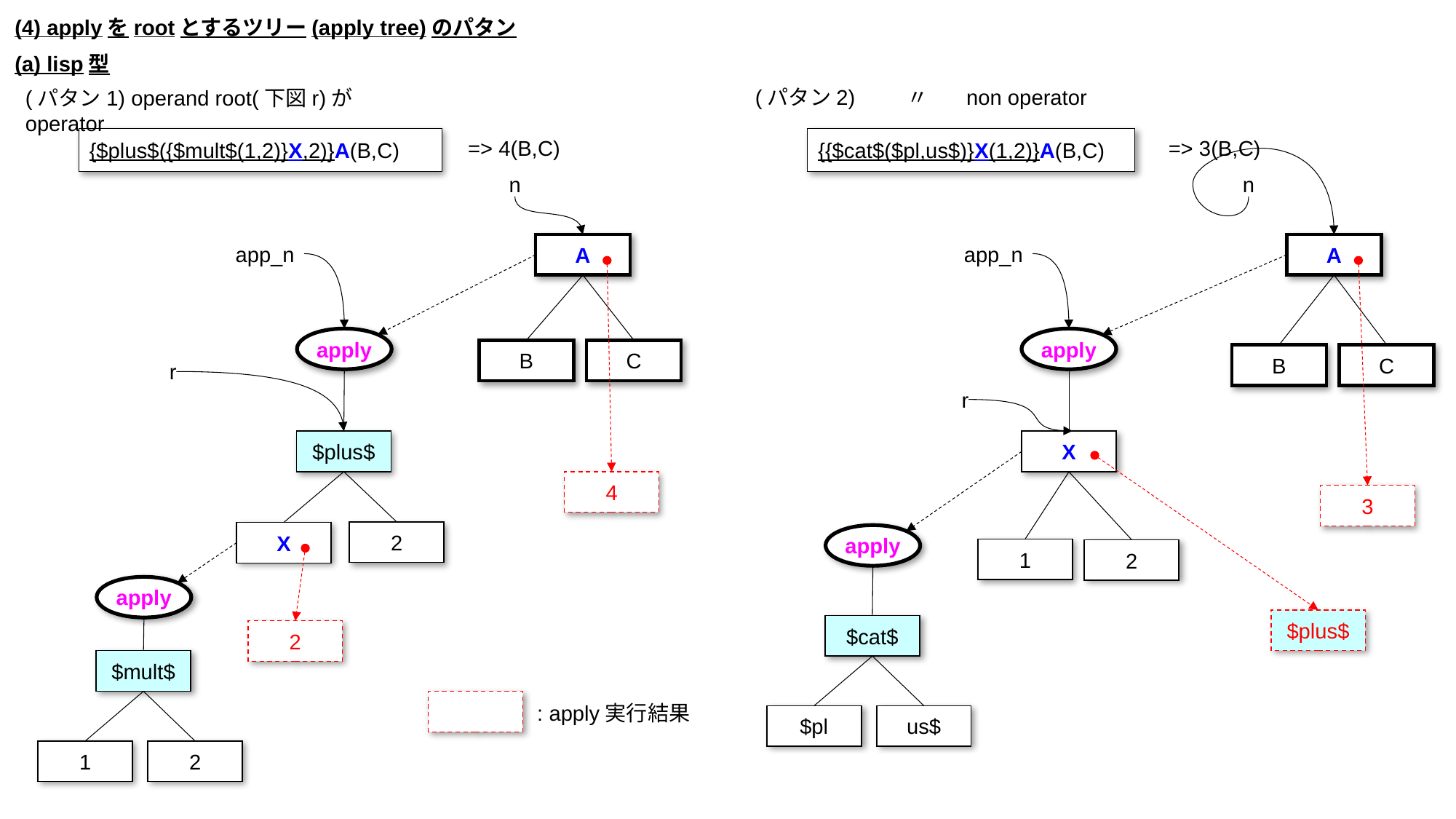

(4) applyをrootとするツリー(apply tree)のパタン
(a) lisp型
(パタン2) 	　　〃       non operator
(パタン1) operand root(下図r)がoperator
{$plus$({$mult$(1,2)}X,2)}A(B,C)
{{$cat$($pl,us$)}X(1,2)}A(B,C)
 => 3(B,C)
 => 4(B,C)
n
n
A
A
app_n
app_n
apply
apply
C
B
C
B
r
r
$plus$
X
4
3
2
X
apply
1
2
apply
$plus$
$cat$
2
$mult$

: apply実行結果
$pl
us$
1
2